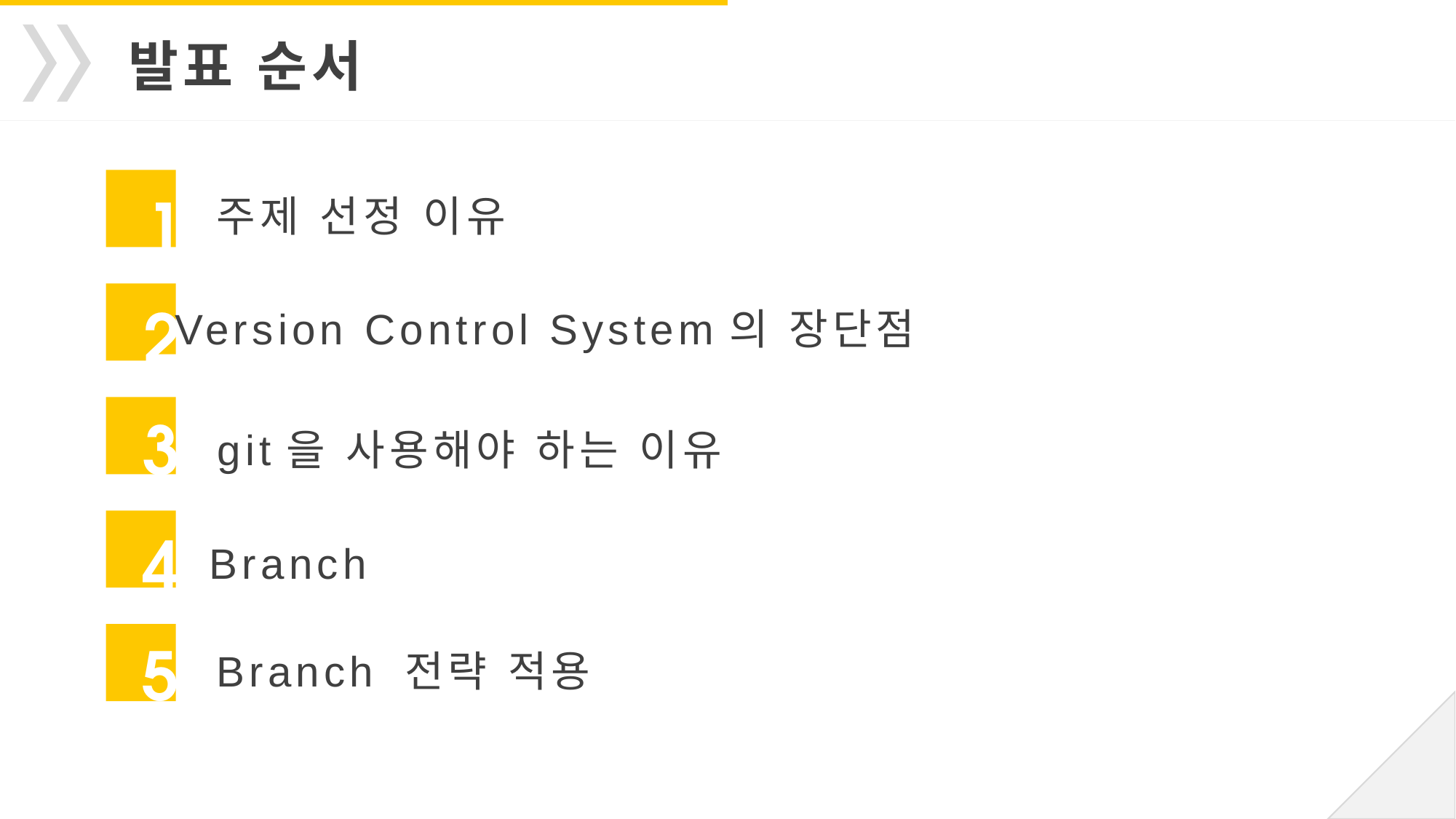

발표 순서

주제 선정 이유
1

Version Control System의 장단점

2

git을 사용해야 하는 이유
3

Branch
4

Branch 전략 적용
5